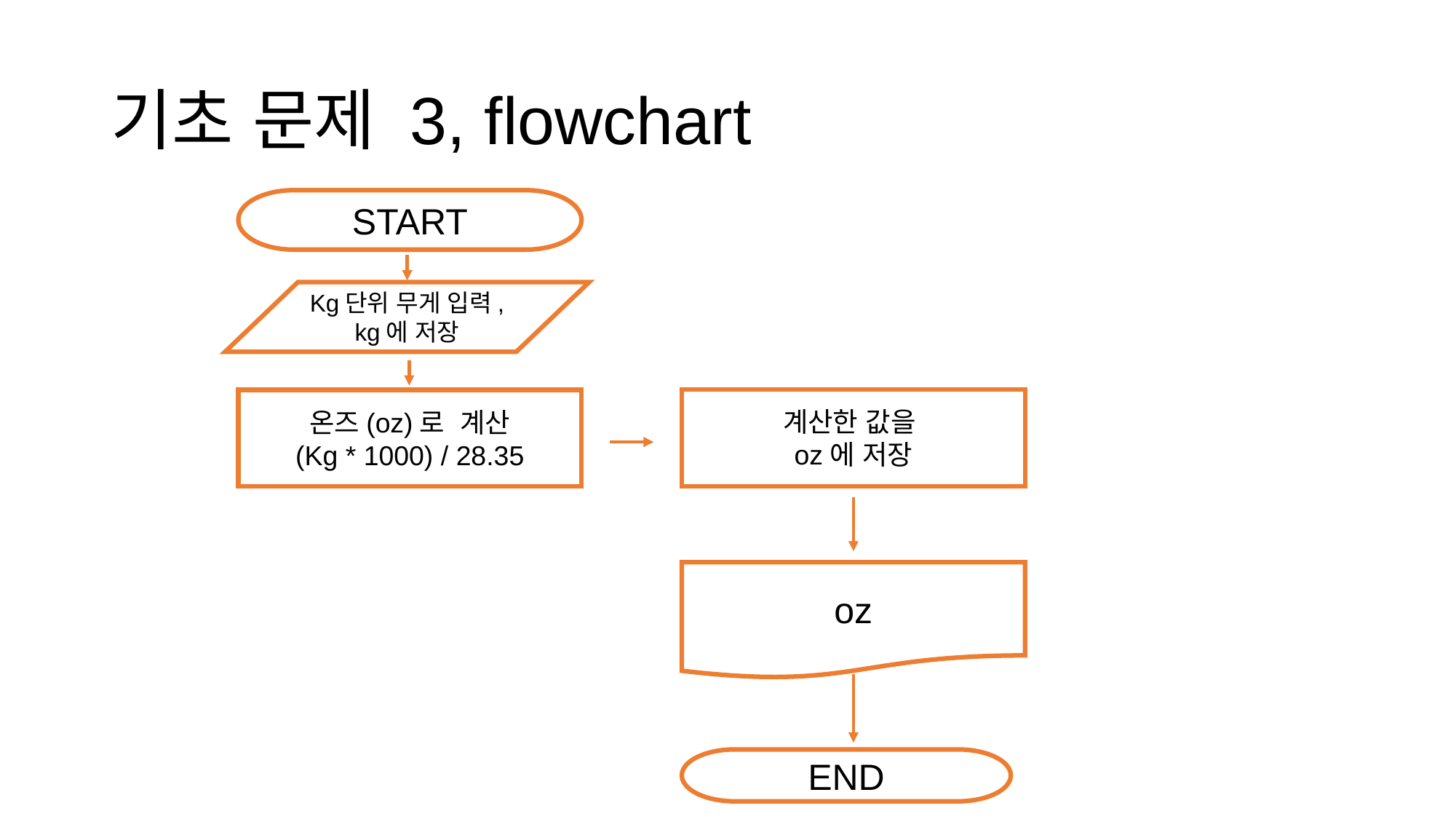

# 기초 문제 3, flowchart
START
Kg단위 무게 입력, kg에 저장
oz
END
계산한 값을
oz에 저장
온즈(oz)로  계산
(Kg * 1000) / 28.35